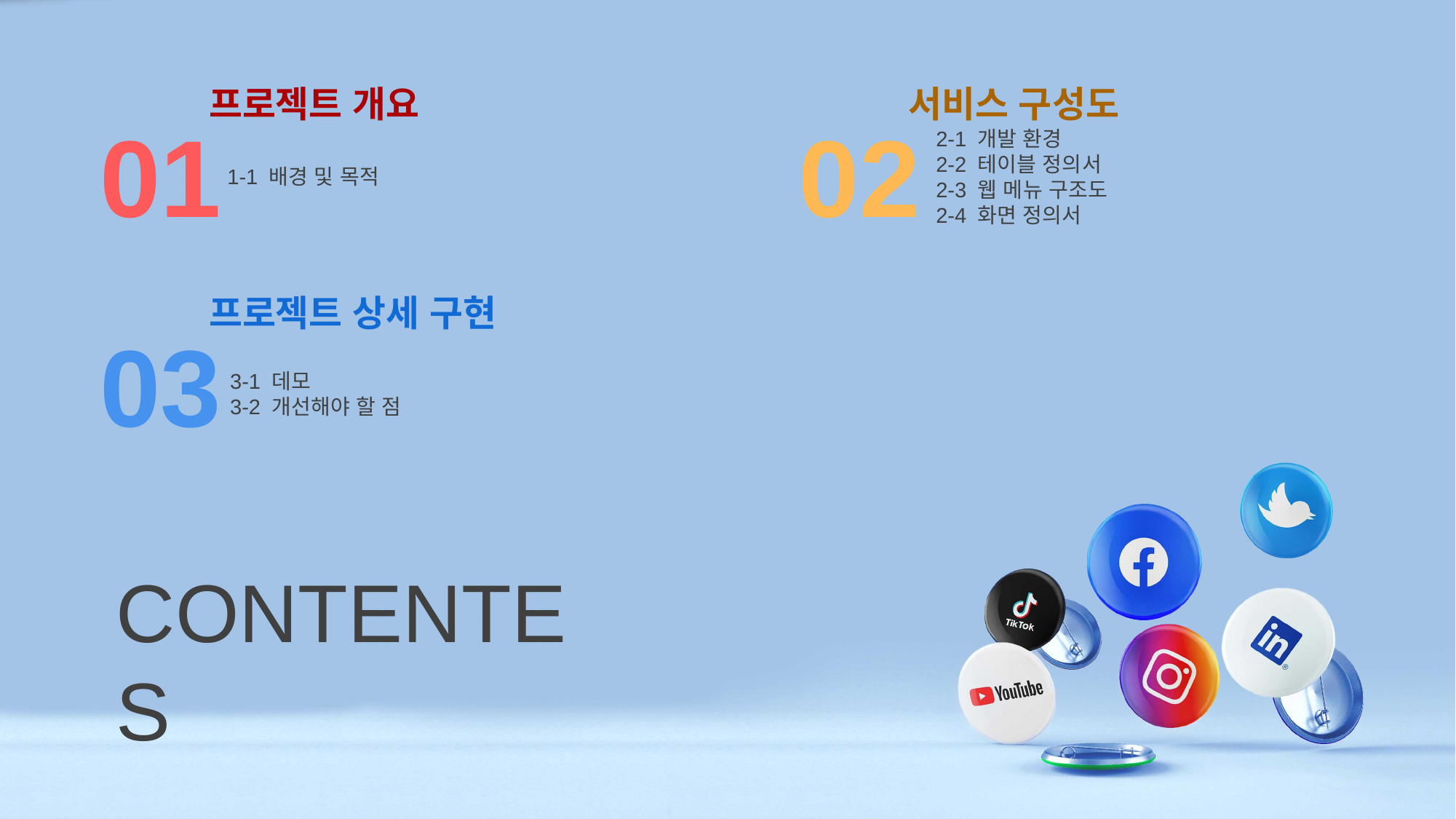

프로젝트 개요
1-1 배경 및 목적
01
서비스 구성도
2-1 개발 환경
2-2 테이블 정의서
2-3 웹 메뉴 구조도
2-4 화면 정의서
02
프로젝트 상세 구현
3-1 데모
3-2 개선해야 할 점
03
CONTENTES